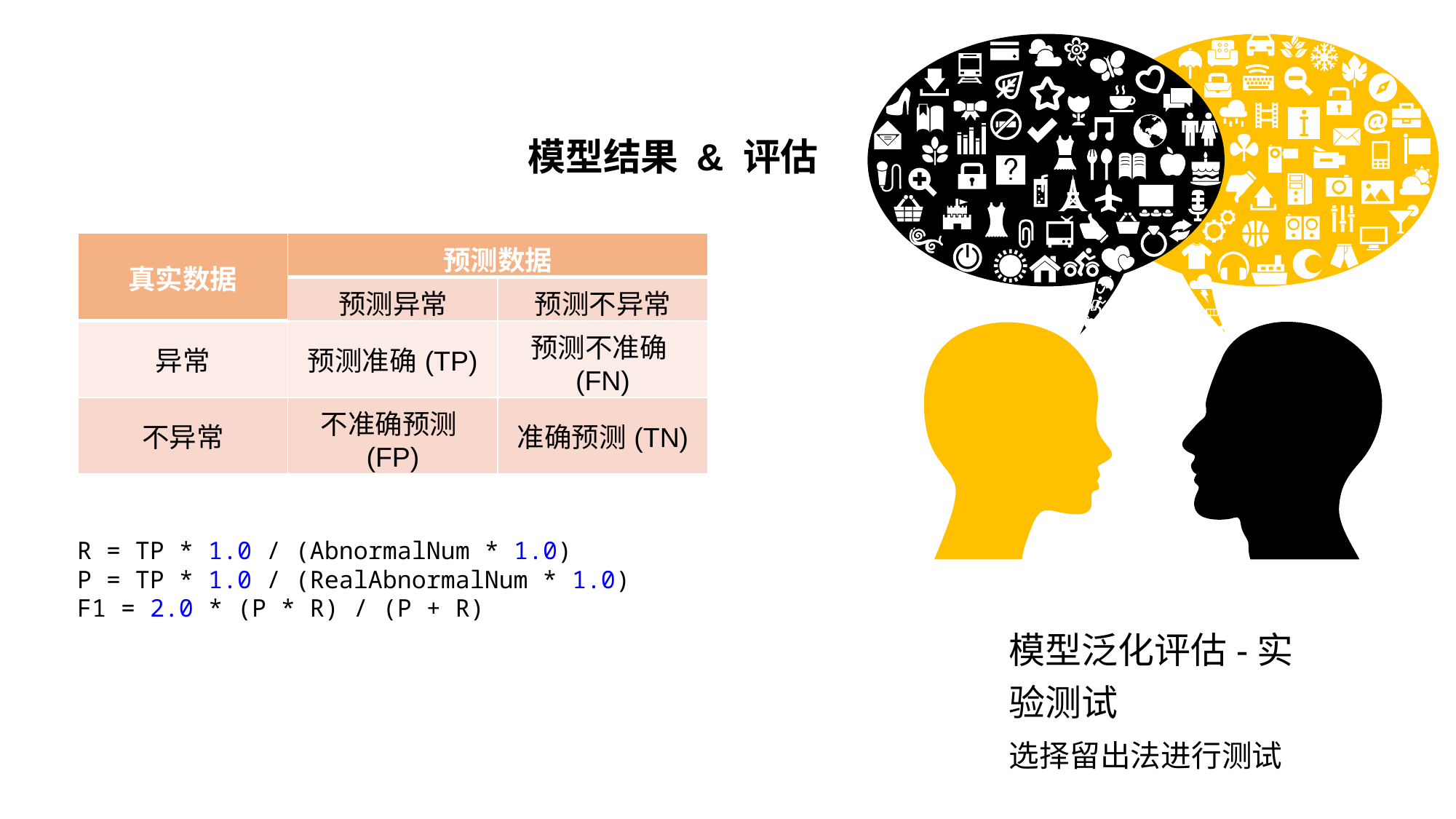

模型结果 & 评估
| 真实数据 | 预测数据 |  |
| --- | --- | --- |
|  | 预测异常 | 预测不异常 |
| 异常 | 预测准确(TP) | 预测不准确(FN) |
| 不异常 | 不准确预测(FP) | 准确预测(TN) |
R = TP * 1.0 / (AbnormalNum * 1.0)
P = TP * 1.0 / (RealAbnormalNum * 1.0)
F1 = 2.0 * (P * R) / (P + R)

模型泛化评估-实验测试
选择留出法进行测试